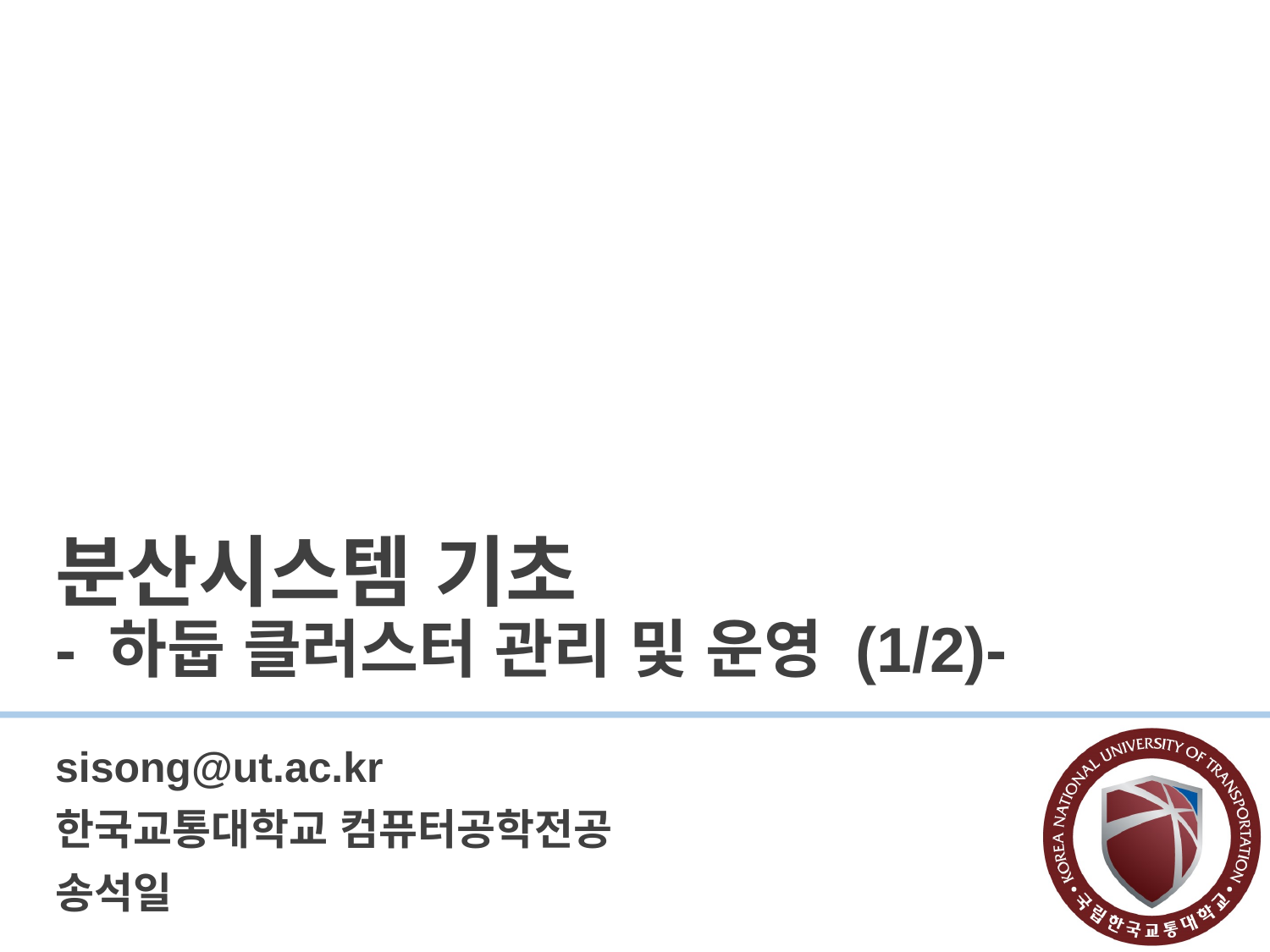

# 분산시스템 기초 - 하둡 클러스터 관리 및 운영 (1/2)-
sisong@ut.ac.kr
한국교통대학교 컴퓨터공학전공
송석일